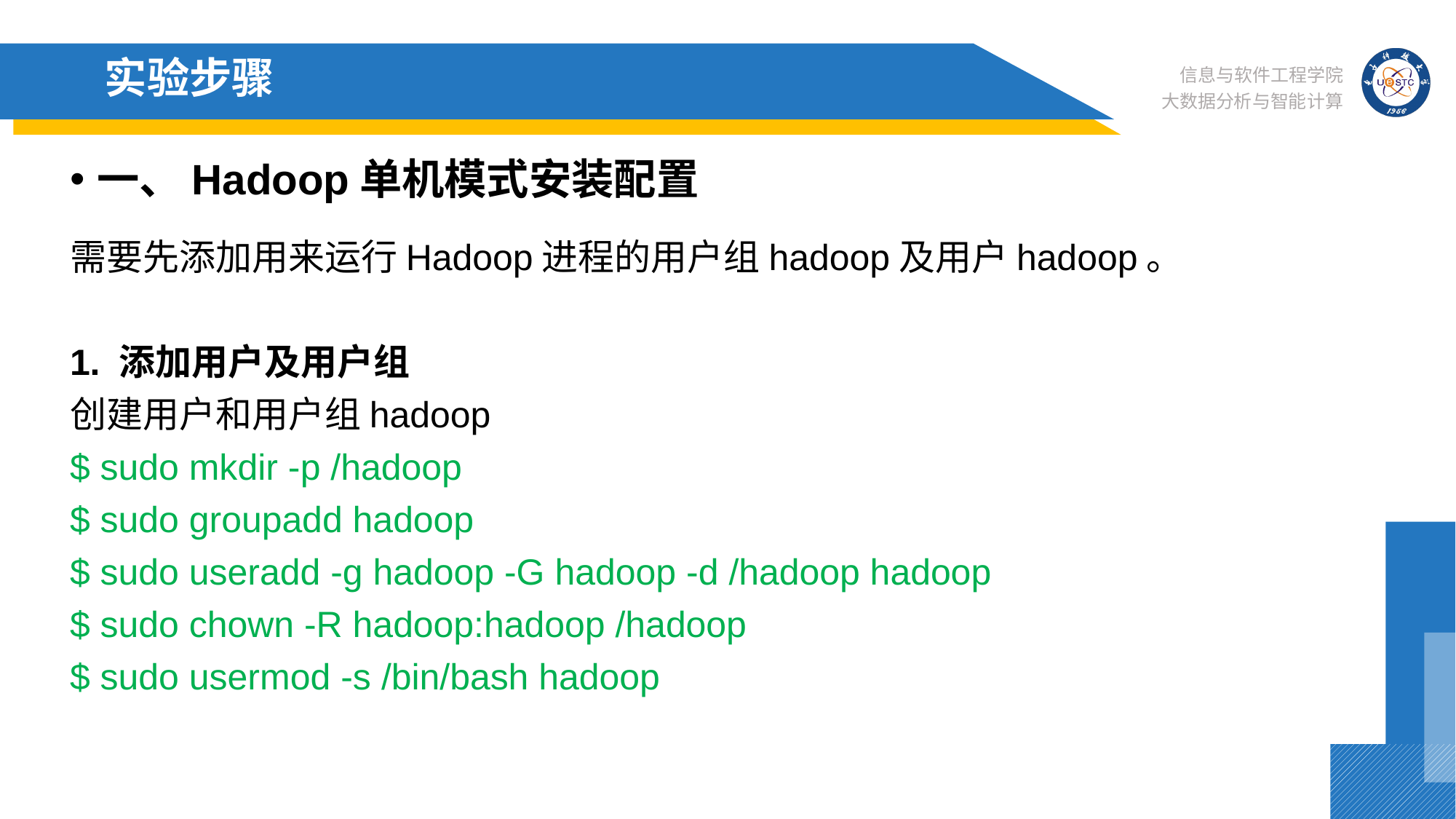

# 实验步骤
一、Hadoop单机模式安装配置

需要先添加用来运行Hadoop进程的用户组hadoop及用户hadoop。

1. 添加用户及用户组
创建用户和用户组hadoop
$ sudo mkdir -p /hadoop
$ sudo groupadd hadoop
$ sudo useradd -g hadoop -G hadoop -d /hadoop hadoop
$ sudo chown -R hadoop:hadoop /hadoop
$ sudo usermod -s /bin/bash hadoop